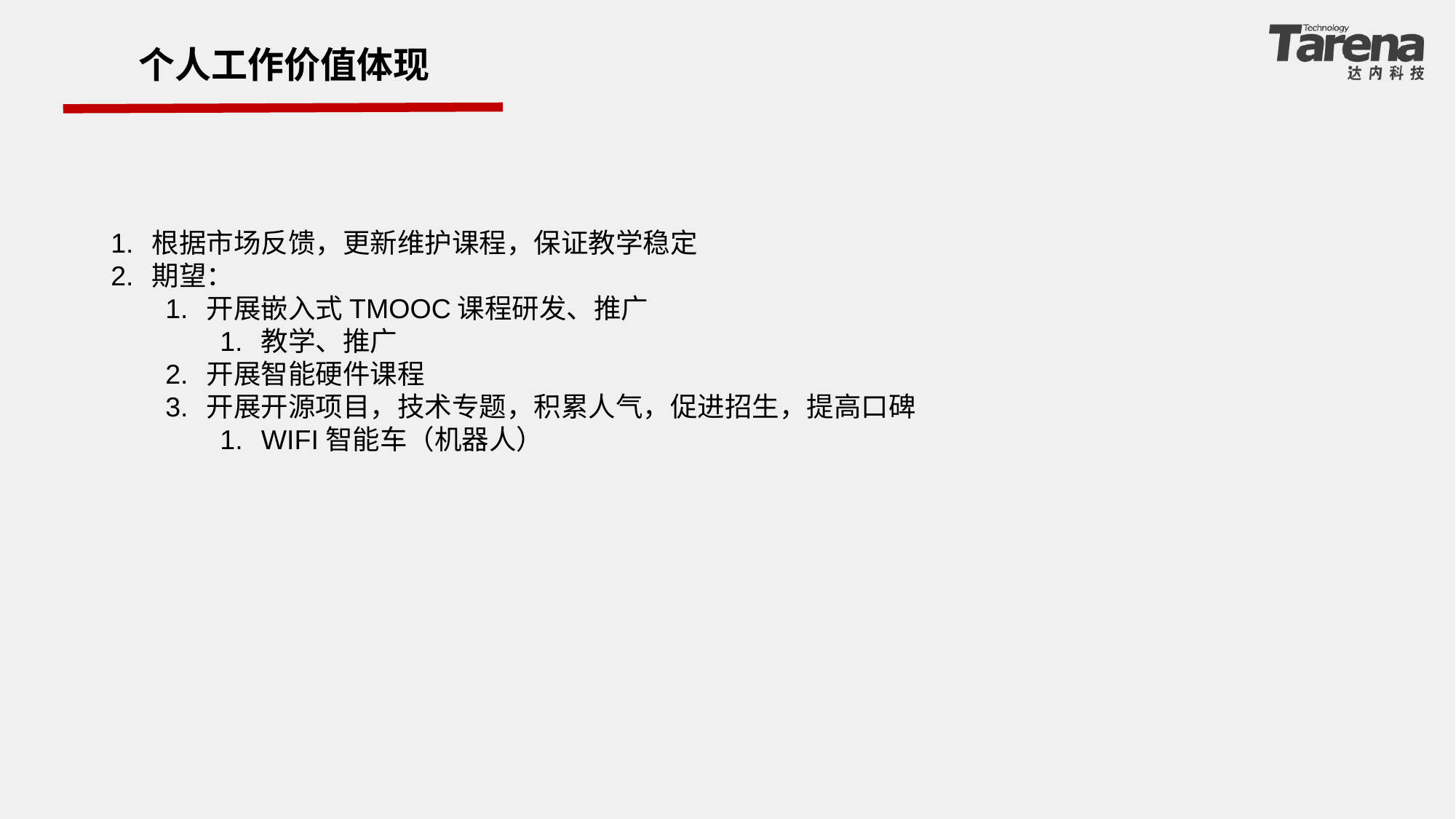

个人工作价值体现
根据市场反馈，更新维护课程，保证教学稳定
期望：
开展嵌入式TMOOC课程研发、推广
教学、推广
开展智能硬件课程
开展开源项目，技术专题，积累人气，促进招生，提高口碑
WIFI智能车（机器人）